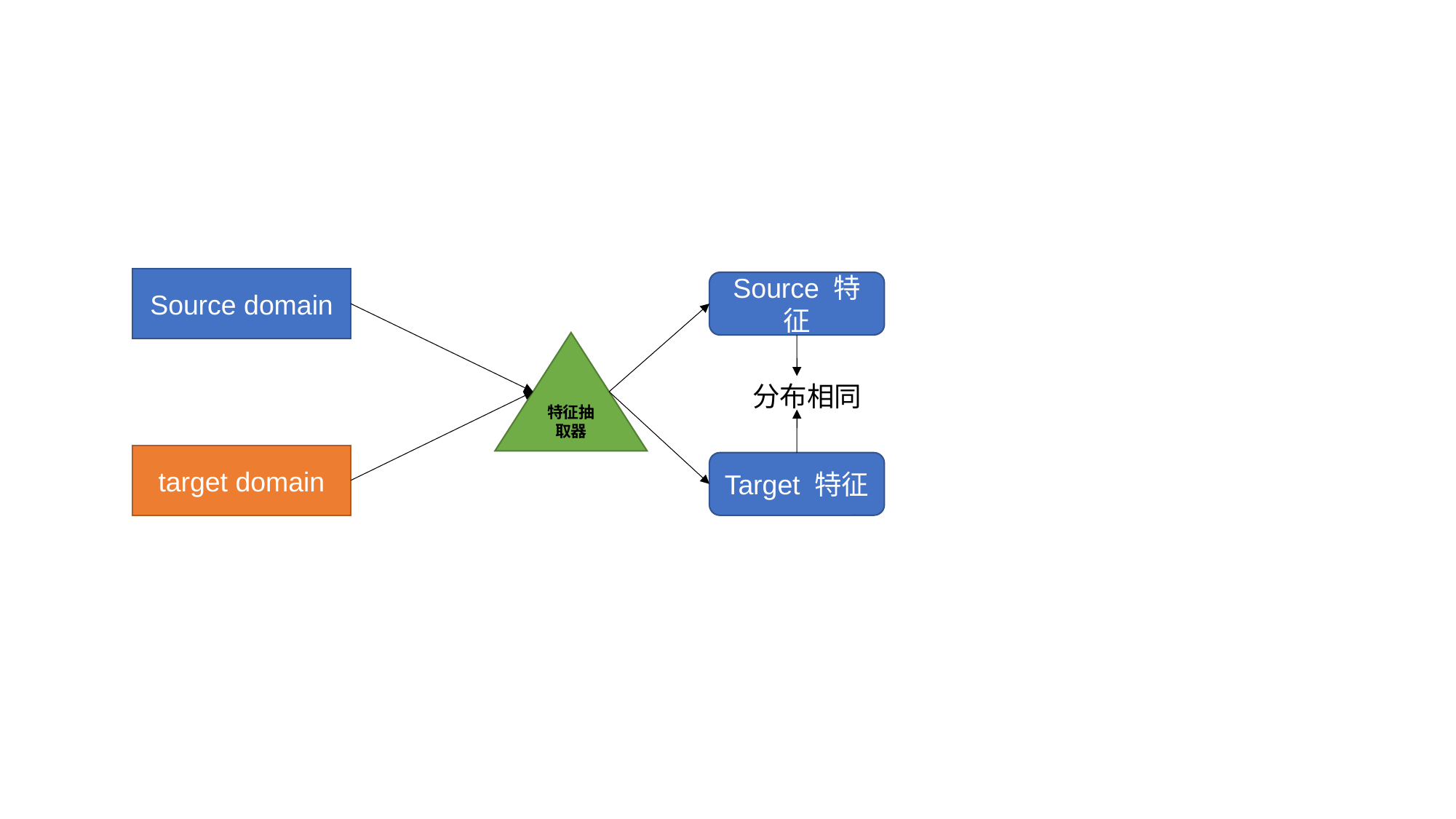

Source domain
Source 特征
特征抽取器
分布相同
target domain
Target 特征